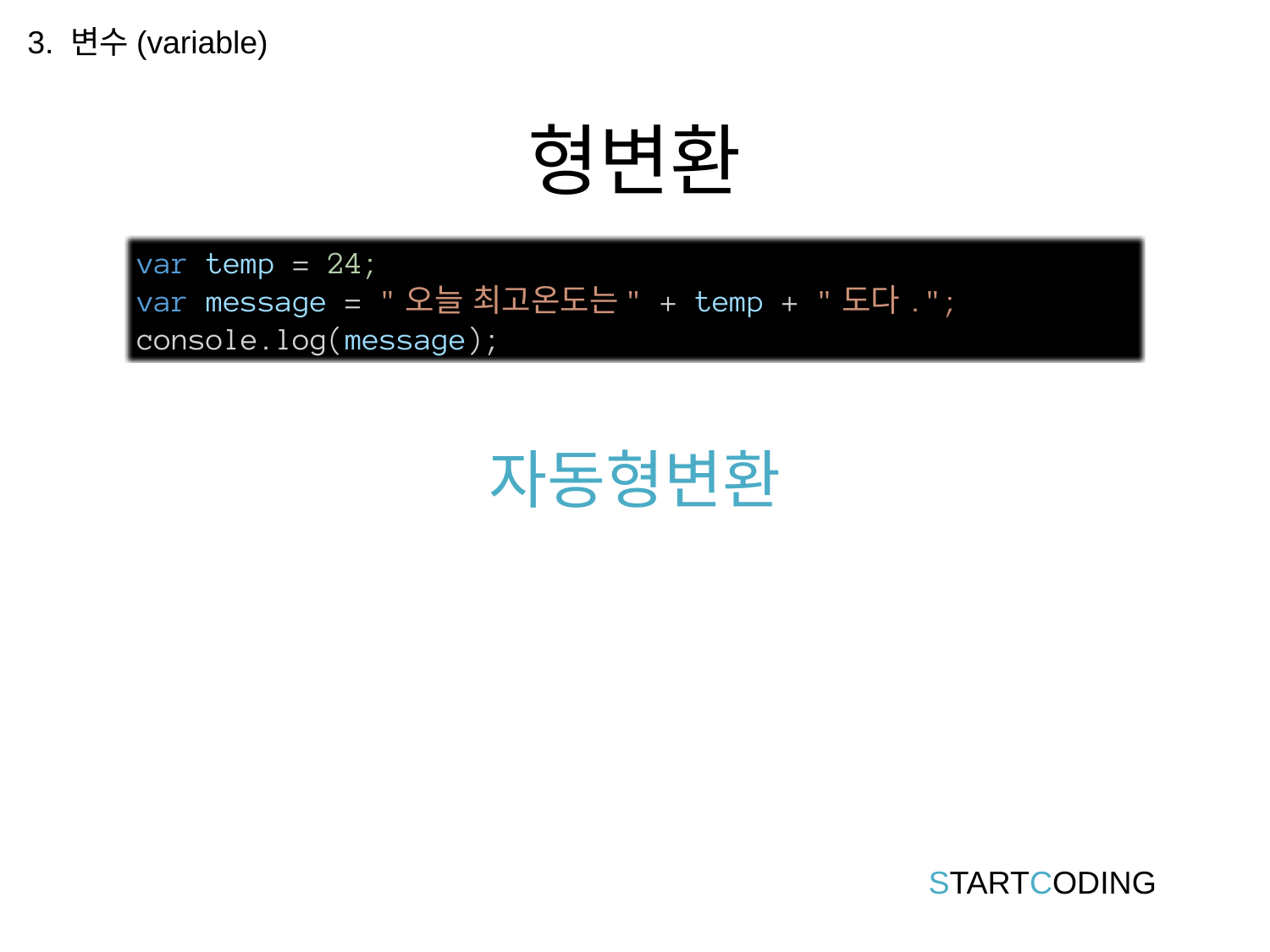

3. 변수(variable)
# 형변환
var temp = 24;
var message = "오늘 최고온도는" + temp + "도다.";
console.log(message);
자동형변환
STARTCODING